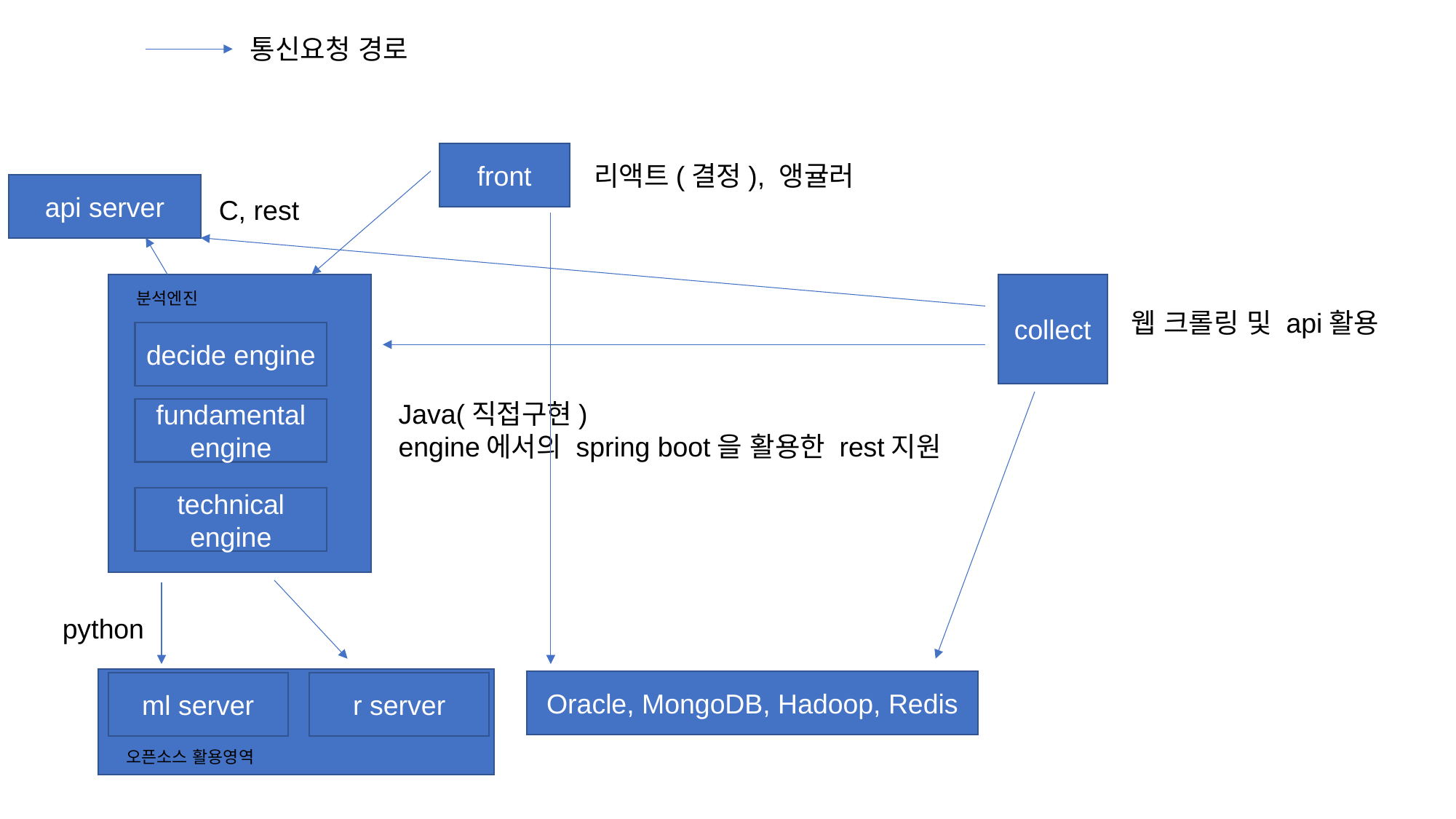

통신요청 경로
front
리액트(결정), 앵귤러
api server
C, rest
collect
ㅂ
분석엔진
웹 크롤링 및 api활용
decide engine
Java(직접구현)
engine에서의 spring boot을 활용한 rest지원
fundamental engine
technical engine
python

Oracle, MongoDB, Hadoop, Redis
r server
ml server
오픈소스 활용영역